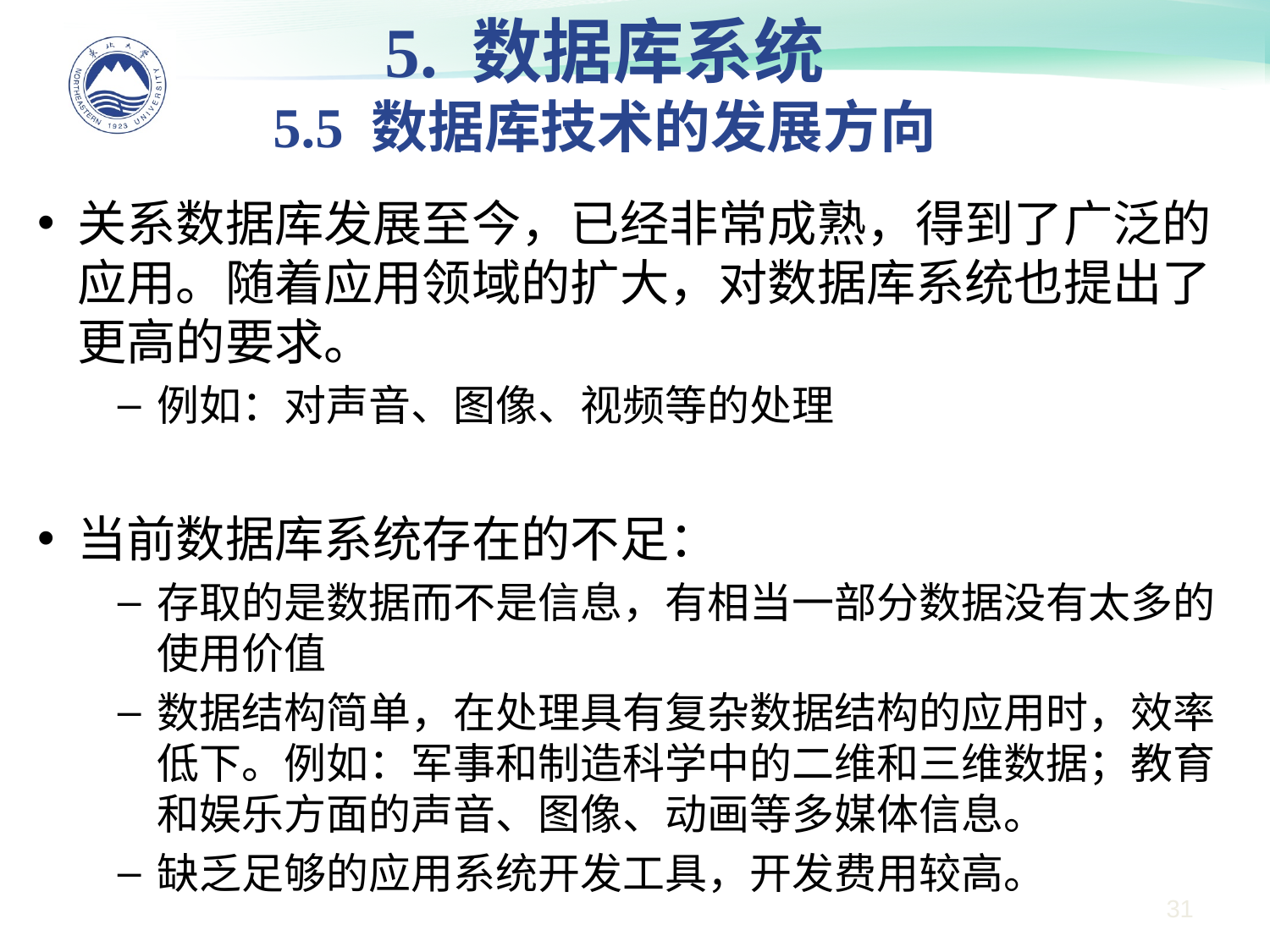

5. 数据库系统
5.5 数据库技术的发展方向
#
关系数据库发展至今，已经非常成熟，得到了广泛的应用。随着应用领域的扩大，对数据库系统也提出了更高的要求。
例如：对声音、图像、视频等的处理

当前数据库系统存在的不足：
存取的是数据而不是信息，有相当一部分数据没有太多的使用价值
数据结构简单，在处理具有复杂数据结构的应用时，效率低下。例如：军事和制造科学中的二维和三维数据；教育和娱乐方面的声音、图像、动画等多媒体信息。
缺乏足够的应用系统开发工具，开发费用较高。
31